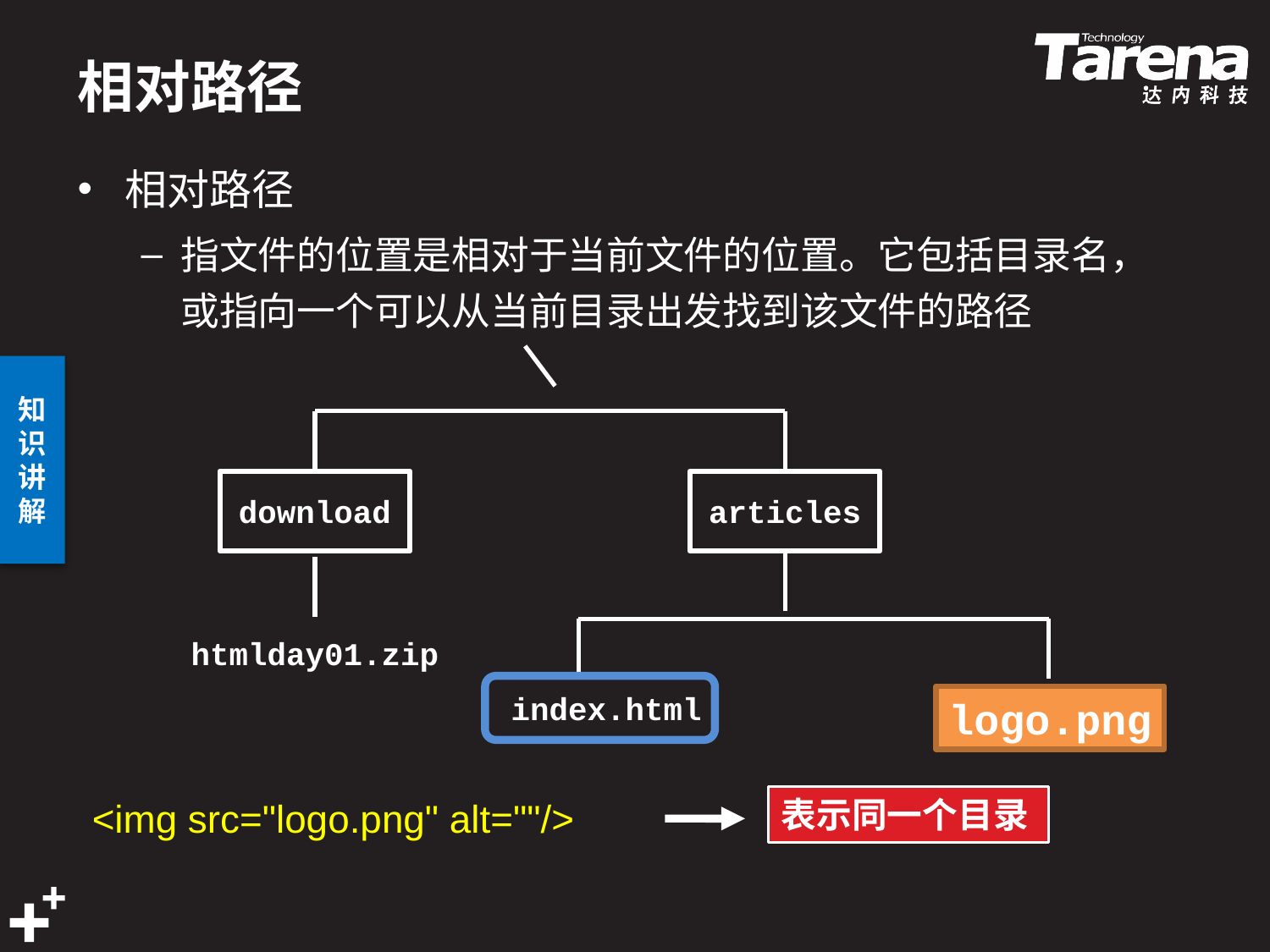

# 相对路径
相对路径
指文件的位置是相对于当前文件的位置。它包括目录名，或指向一个可以从当前目录出发找到该文件的路径

download
articles
htmlday01.zip
index.html
logo.png

表示同一个目录
<img src="logo.png" alt=""/>